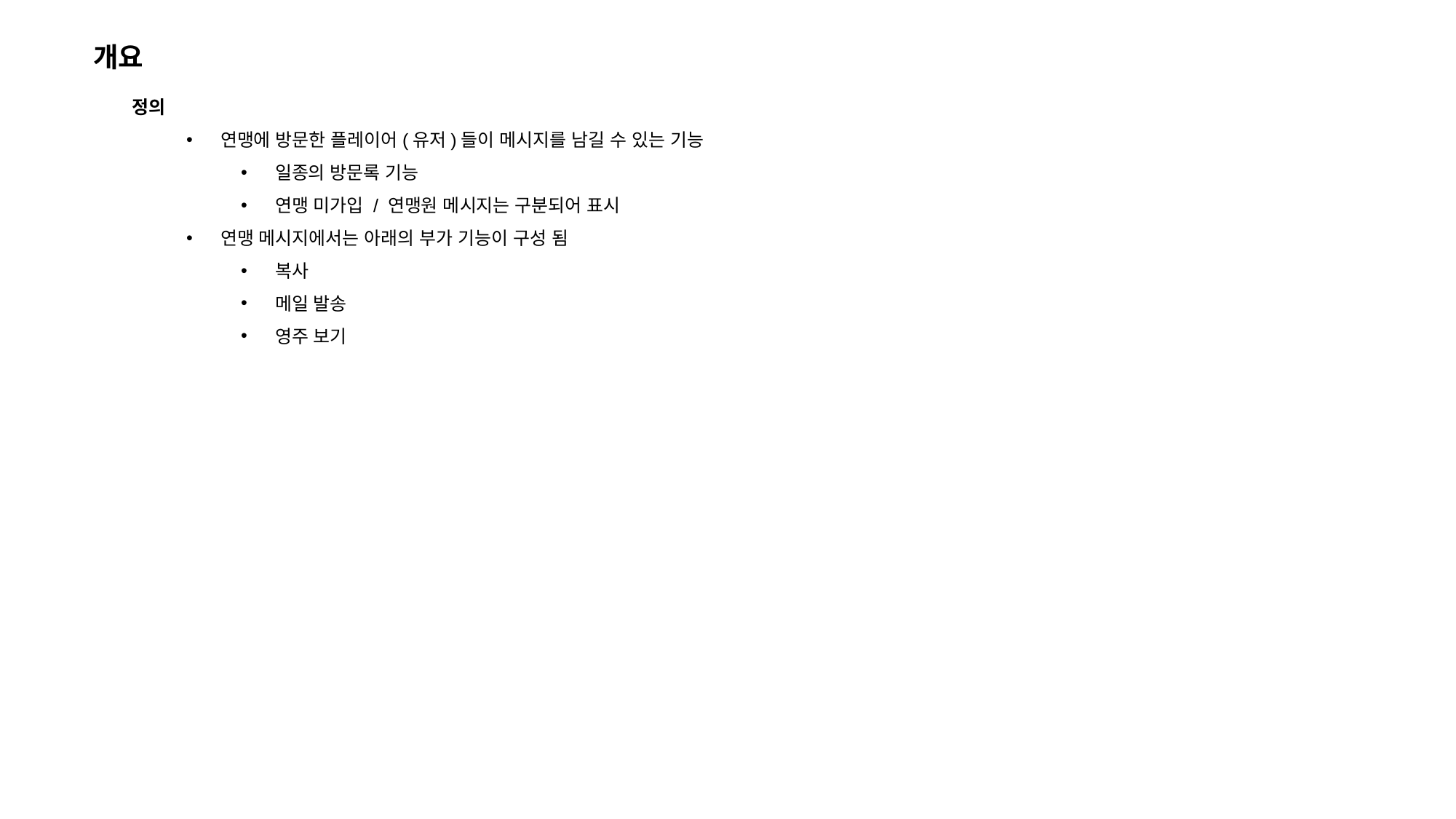

개요
정의
연맹에 방문한 플레이어(유저)들이 메시지를 남길 수 있는 기능
일종의 방문록 기능
연맹 미가입 / 연맹원 메시지는 구분되어 표시
연맹 메시지에서는 아래의 부가 기능이 구성 됨
복사
메일 발송
영주 보기